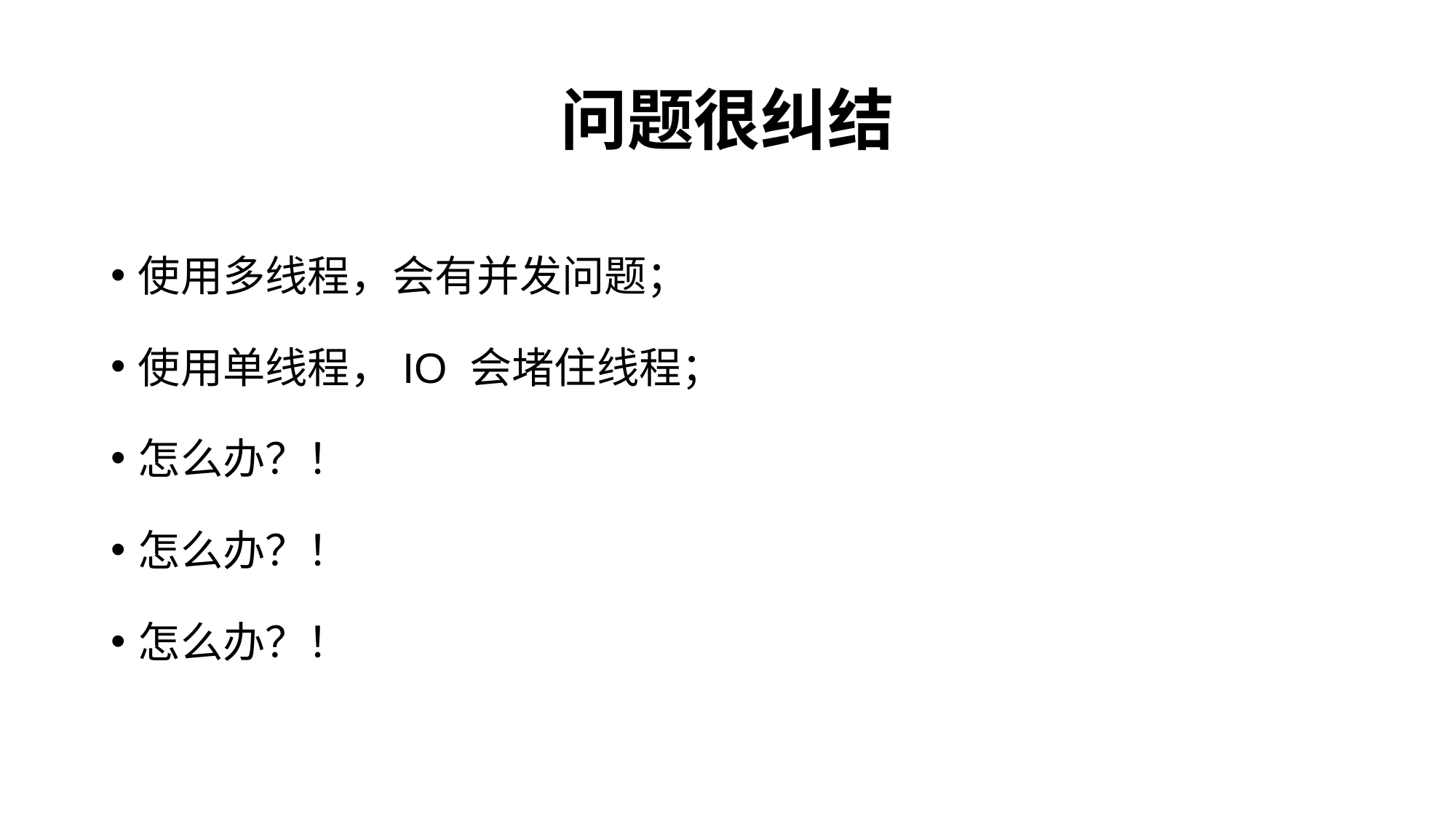

# 问题很纠结
使用多线程，会有并发问题；
使用单线程，IO 会堵住线程；
怎么办？！
怎么办？！
怎么办？！